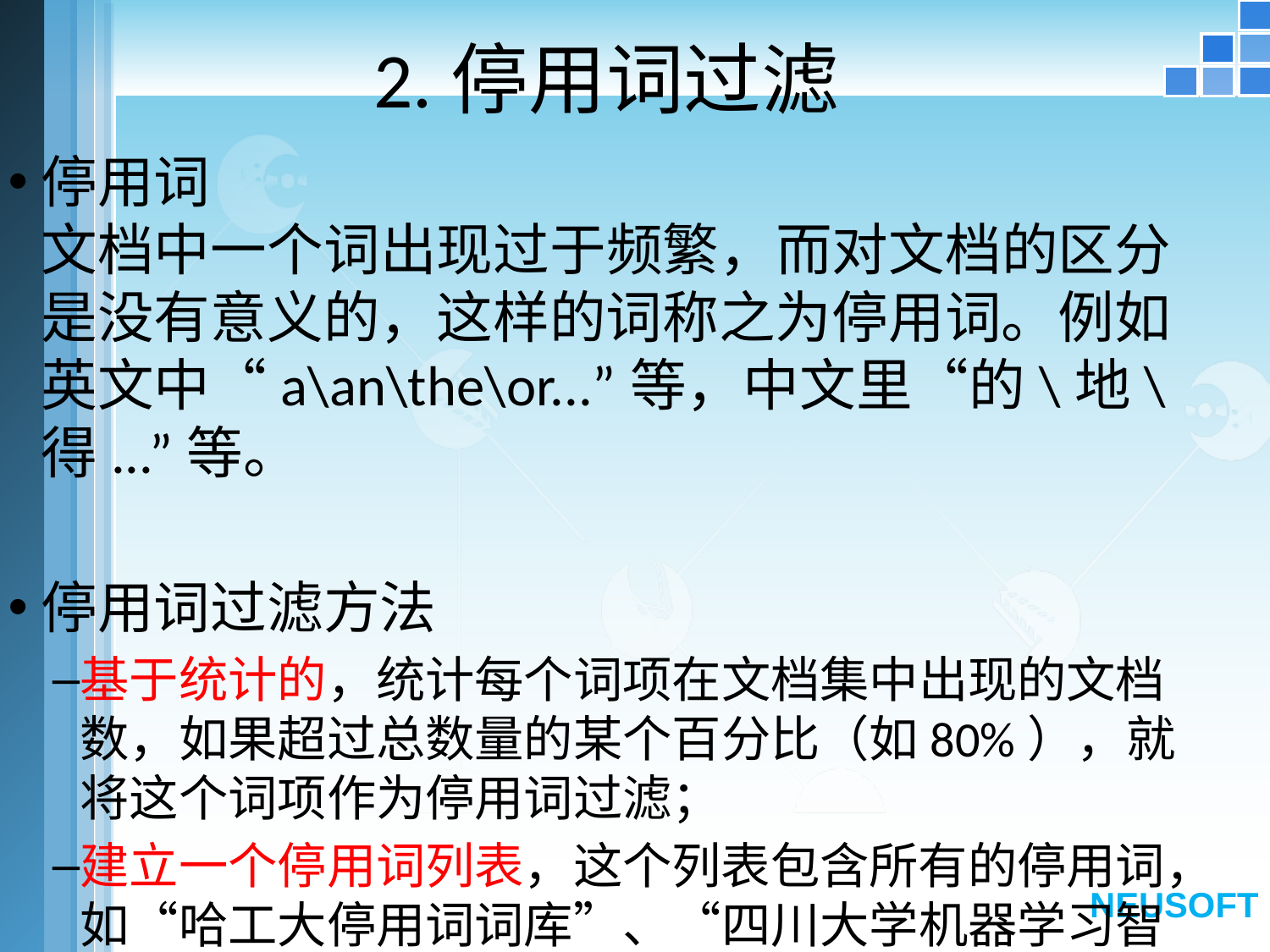

# 2.停用词过滤
停用词
文档中一个词出现过于频繁，而对文档的区分是没有意义的，这样的词称之为停用词。例如英文中“a\an\the\or...”等，中文里“的\地\得...”等。

停用词过滤方法
基于统计的，统计每个词项在文档集中出现的文档数，如果超过总数量的某个百分比（如80%），就将这个词项作为停用词过滤；
建立一个停用词列表，这个列表包含所有的停用词，如“哈工大停用词词库”、“四川大学机器学习智能实验室停用词库”、百度停用词表“等等各种停用词表。